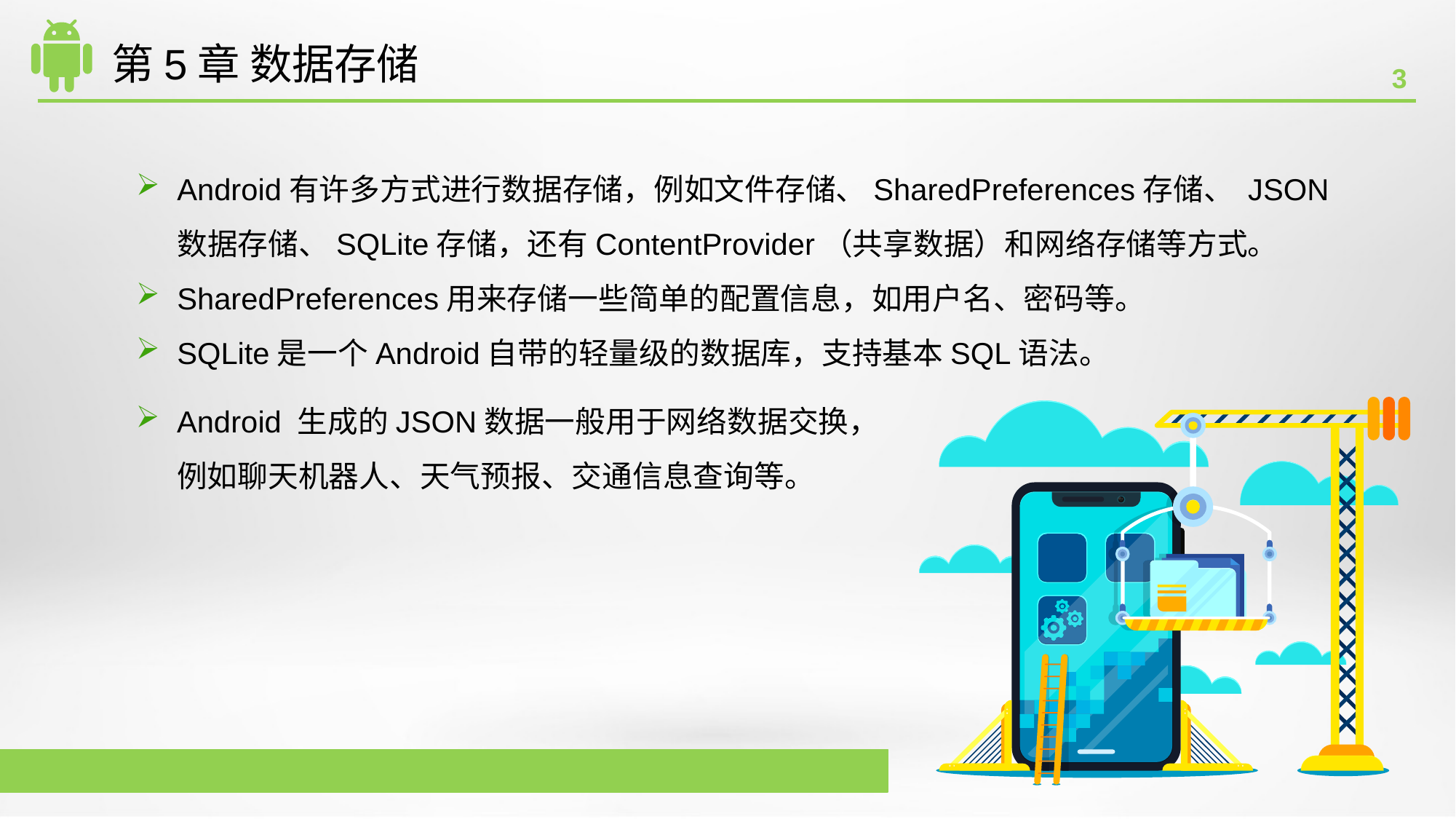

# 第5章 数据存储
Android有许多方式进行数据存储，例如文件存储、SharedPreferences存储、 JSON数据存储、SQLite存储，还有ContentProvider（共享数据）和网络存储等方式。
SharedPreferences用来存储一些简单的配置信息，如用户名、密码等。
SQLite是一个Android自带的轻量级的数据库，支持基本SQL语法。
Android 生成的JSON数据一般用于网络数据交换，例如聊天机器人、天气预报、交通信息查询等。